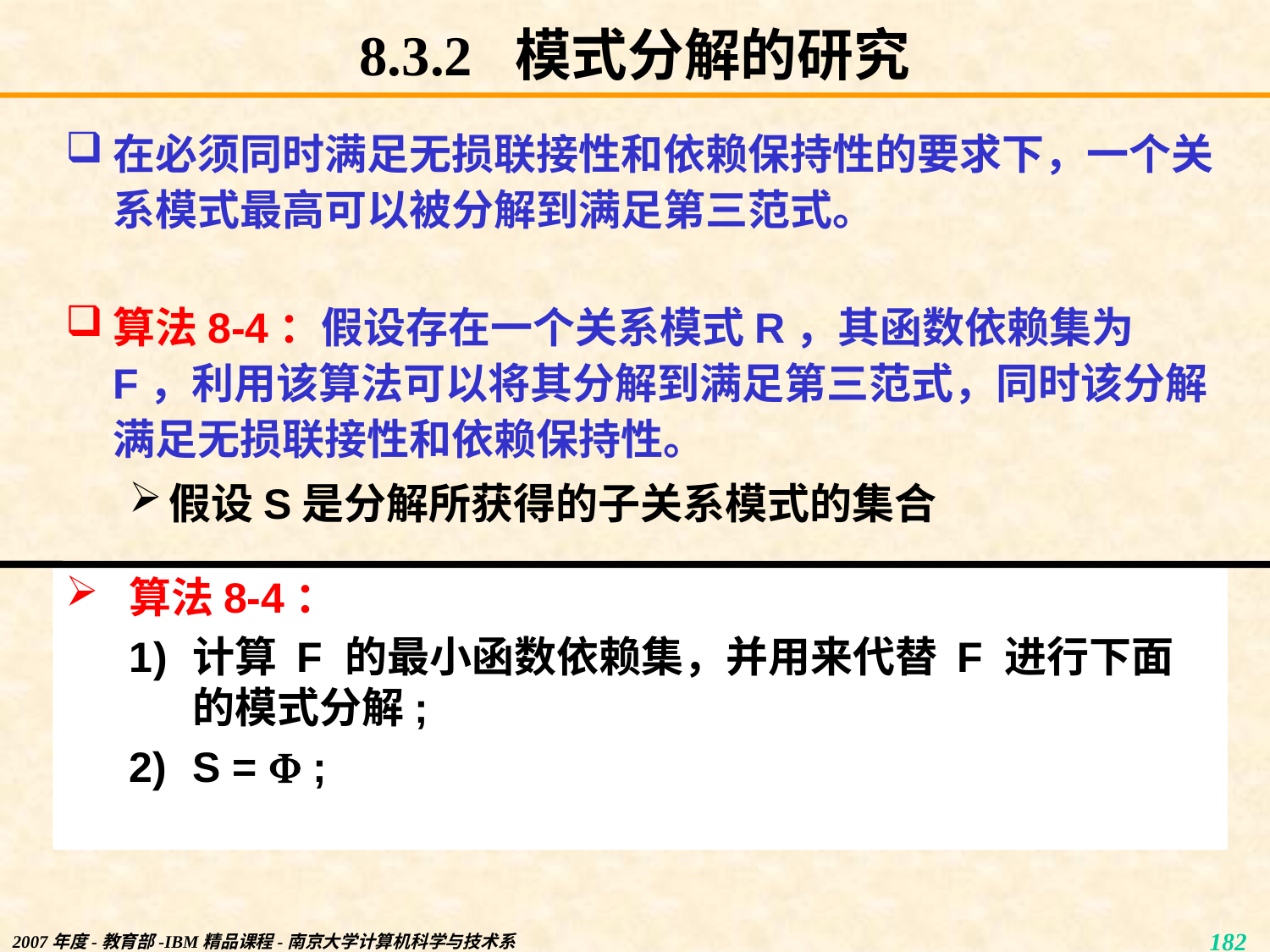

# 8.3.2  模式分解的研究
在必须同时满足无损联接性和依赖保持性的要求下，一个关系模式最高可以被分解到满足第三范式。

算法8-4：假设存在一个关系模式R，其函数依赖集为F，利用该算法可以将其分解到满足第三范式，同时该分解满足无损联接性和依赖保持性。
假设S是分解所获得的子关系模式的集合

算法8-4：
计算 F 的最小函数依赖集，并用来代替 F 进行下面的模式分解;
S = Φ ;
182
2007年度-教育部-IBM精品课程-南京大学计算机科学与技术系